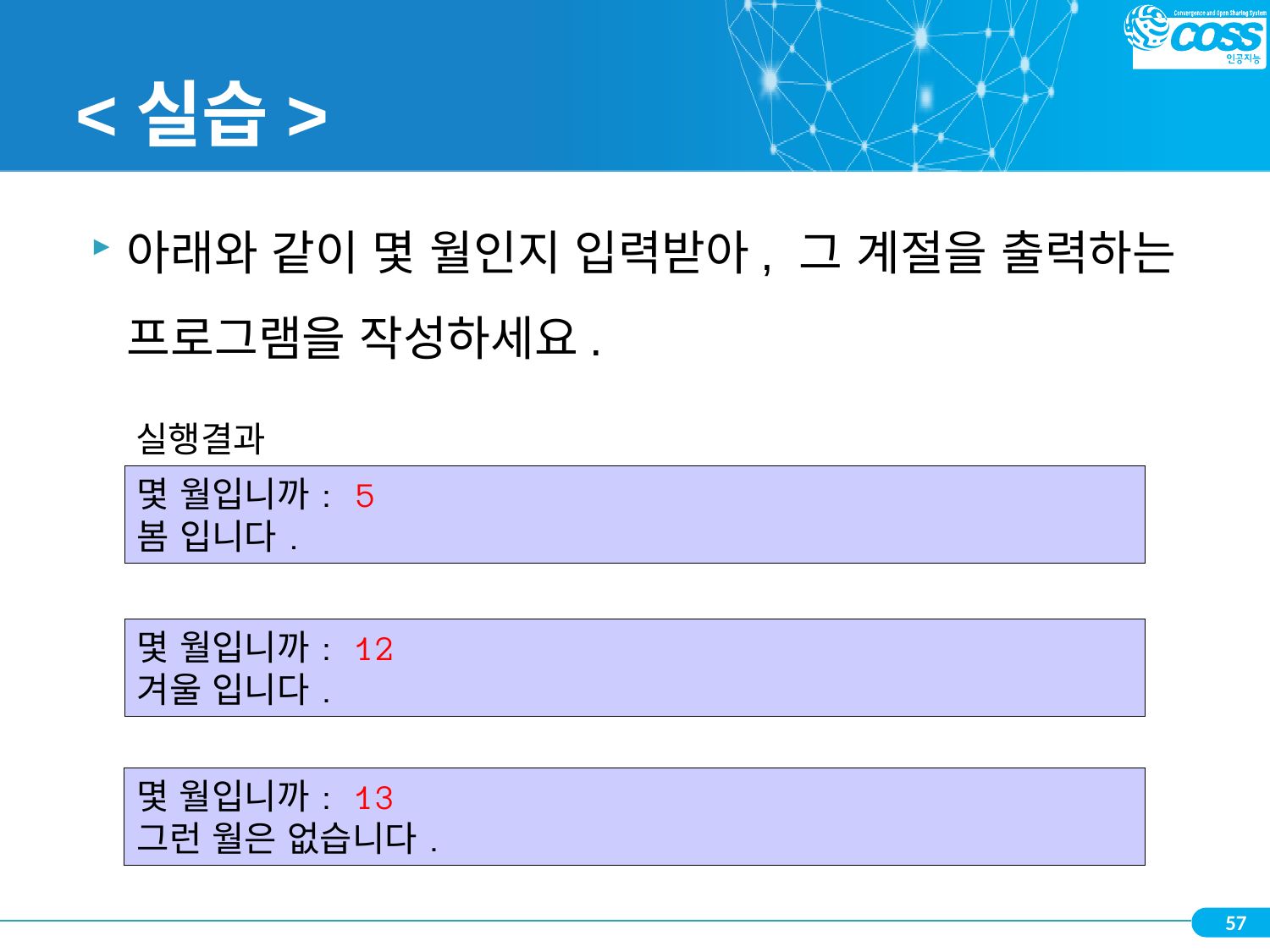

# <실습>
아래와 같이 몇 월인지 입력받아, 그 계절을 출력하는 프로그램을 작성하세요.
실행결과
몇 월입니까: 5
봄 입니다.
몇 월입니까: 12
겨울 입니다.
몇 월입니까: 13
그런 월은 없습니다.